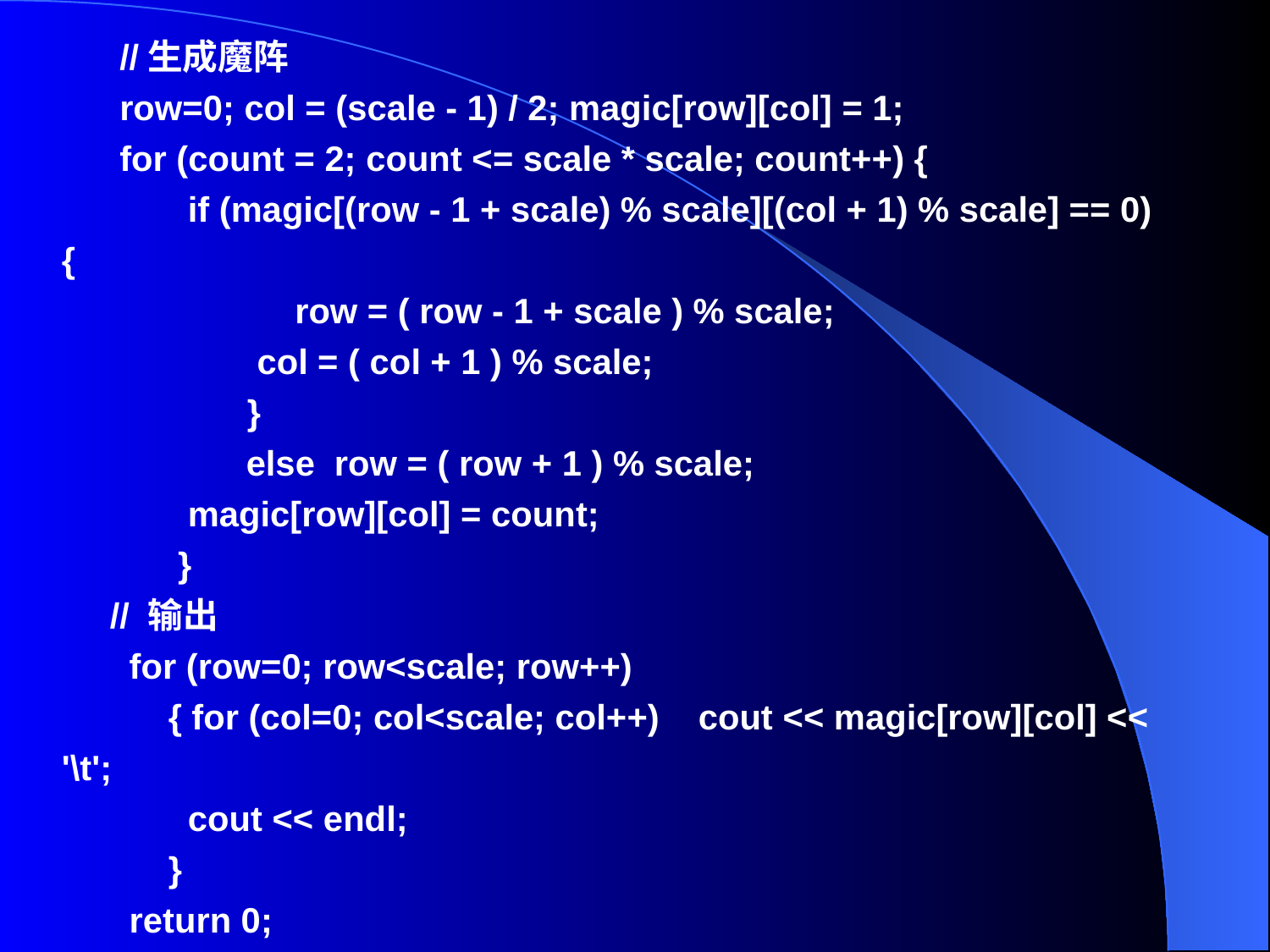

//生成魔阵
  row=0; col = (scale - 1) / 2; magic[row][col] = 1;
  for (count = 2; count <= scale * scale; count++) {
         if (magic[(row - 1 + scale) % scale][(col + 1) % scale] == 0) {
                    row = ( row - 1 + scale ) % scale;
	       col = ( col + 1 ) % scale;
	      }
               else  row = ( row + 1 ) % scale;
         magic[row][col] = count;
        }
 // 输出
   for (row=0; row<scale; row++)
       { for (col=0; col<scale; col++)    cout << magic[row][col] << '\t';
         cout << endl;
       }
   return 0;
 }